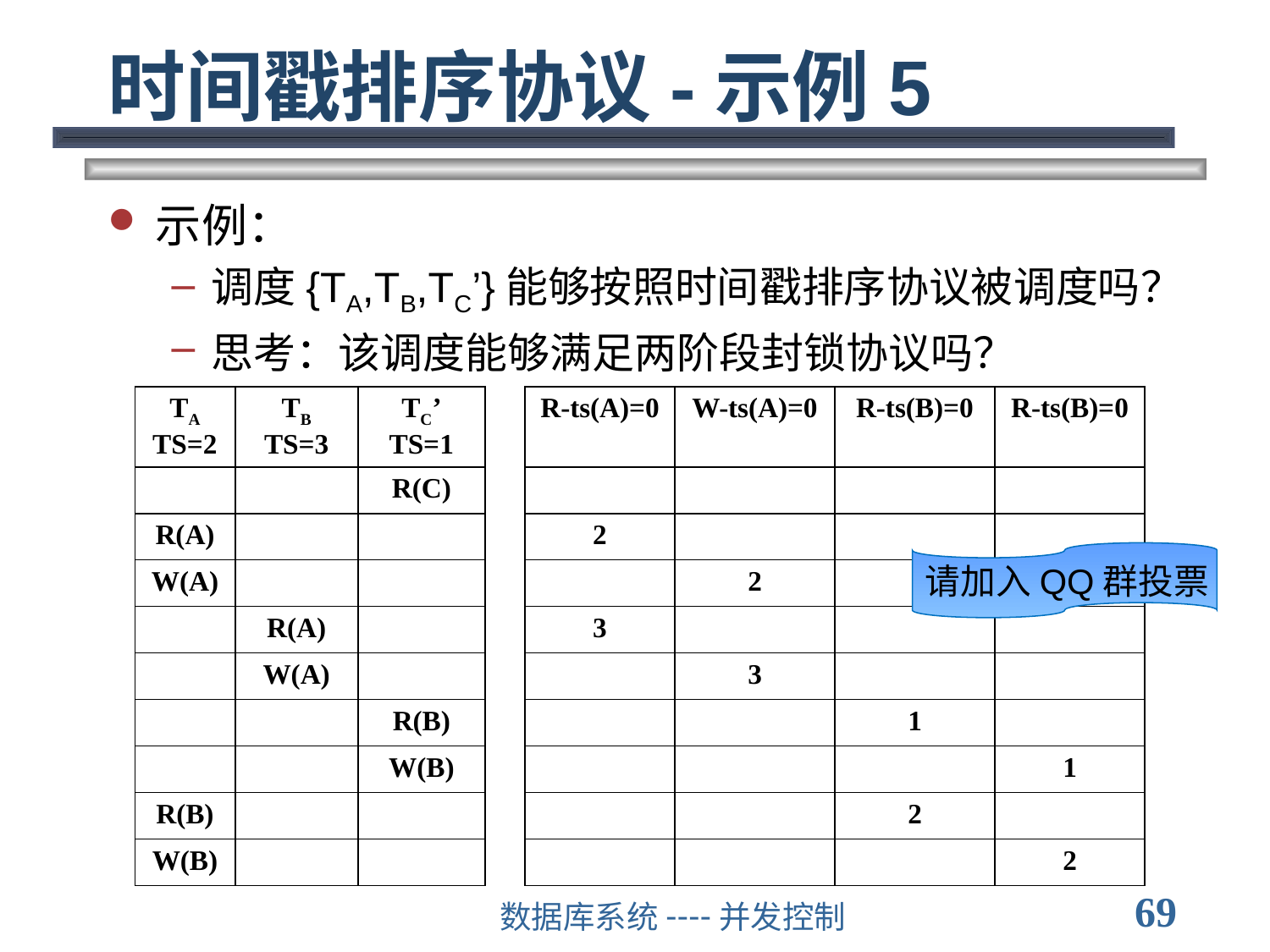

# 时间戳排序协议-示例5
示例：
调度{TA,TB,TC’}能够按照时间戳排序协议被调度吗？
思考：该调度能够满足两阶段封锁协议吗？

| TA TS=2 | TB TS=3 | TC’ TS=1 |  | R-ts(A)=0 | W-ts(A)=0 | R-ts(B)=0 | R-ts(B)=0 |
| --- | --- | --- | --- | --- | --- | --- | --- |
|  |  | R(C) |  |  |  |  |  |
| R(A) |  |  |  | 2 |  |  |  |
| W(A) |  |  |  |  | 2 |  |  |
|  | R(A) |  |  | 3 |  |  |  |
|  | W(A) |  |  |  | 3 |  |  |
|  |  | R(B) |  |  |  | 1 |  |
|  |  | W(B) |  |  |  |  | 1 |
| R(B) |  |  |  |  |  | 2 |  |
| W(B) |  |  |  |  |  |  | 2 |
请加入QQ群投票
69
数据库系统----并发控制